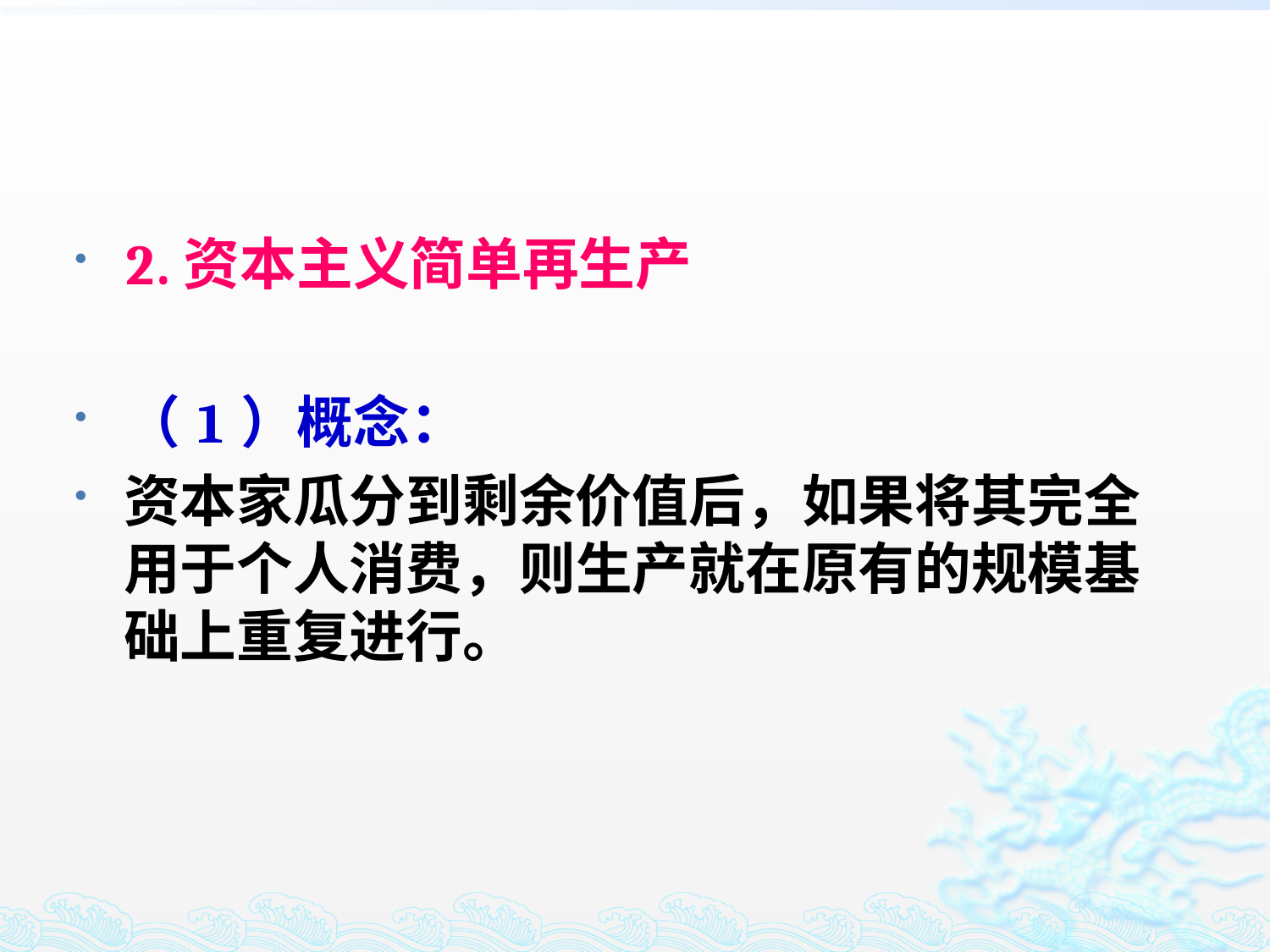

2.资本主义简单再生产

（1）概念：
资本家瓜分到剩余价值后，如果将其完全用于个人消费，则生产就在原有的规模基础上重复进行。